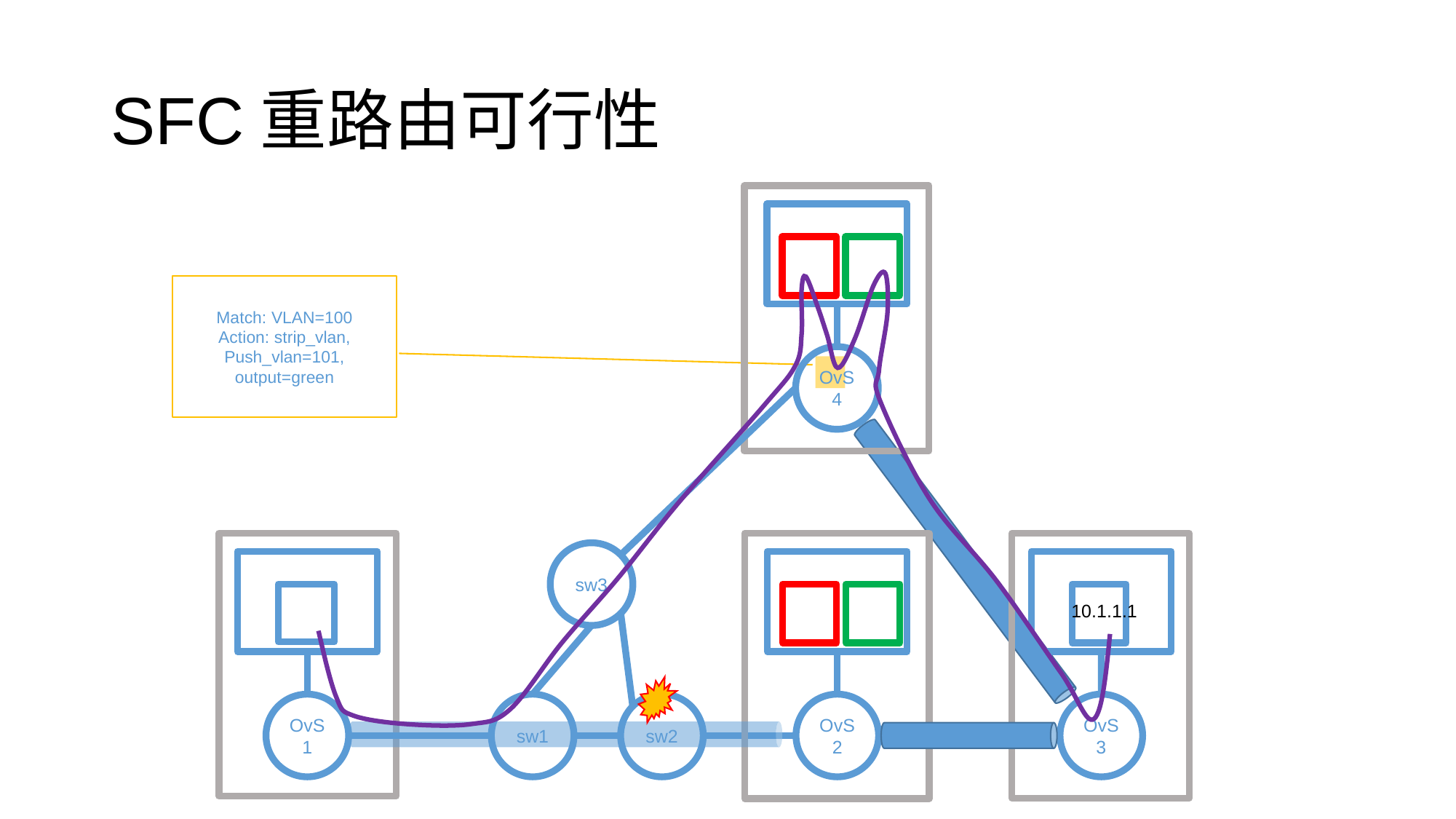

# SFC重路由可行性

Match: VLAN=100
Action: strip_vlan,
Push_vlan=101,
output=green
OvS4

sw3

10.1.1.1

OvS1
sw1
sw2
OvS3
OvS2